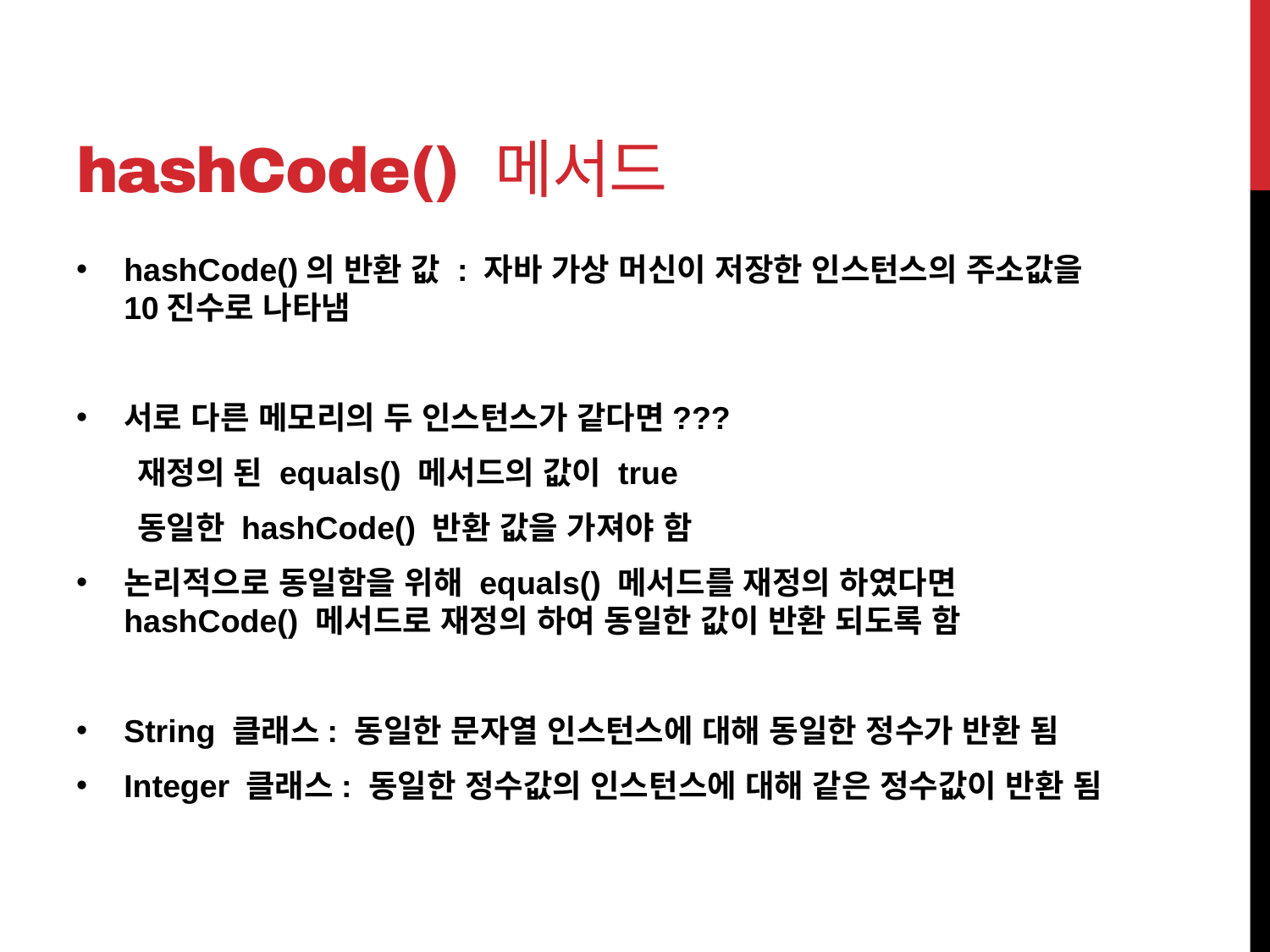

# hashCode() 메서드
hashCode()의 반환 값 : 자바 가상 머신이 저장한 인스턴스의 주소값을 10진수로 나타냄

서로 다른 메모리의 두 인스턴스가 같다면???
      재정의 된 equals() 메서드의 값이 true
      동일한 hashCode() 반환 값을 가져야 함
논리적으로 동일함을 위해 equals() 메서드를 재정의 하였다면 hashCode() 메서드로 재정의 하여 동일한 값이 반환 되도록 함

String 클래스: 동일한 문자열 인스턴스에 대해 동일한 정수가 반환 됨
Integer 클래스: 동일한 정수값의 인스턴스에 대해 같은 정수값이 반환 됨